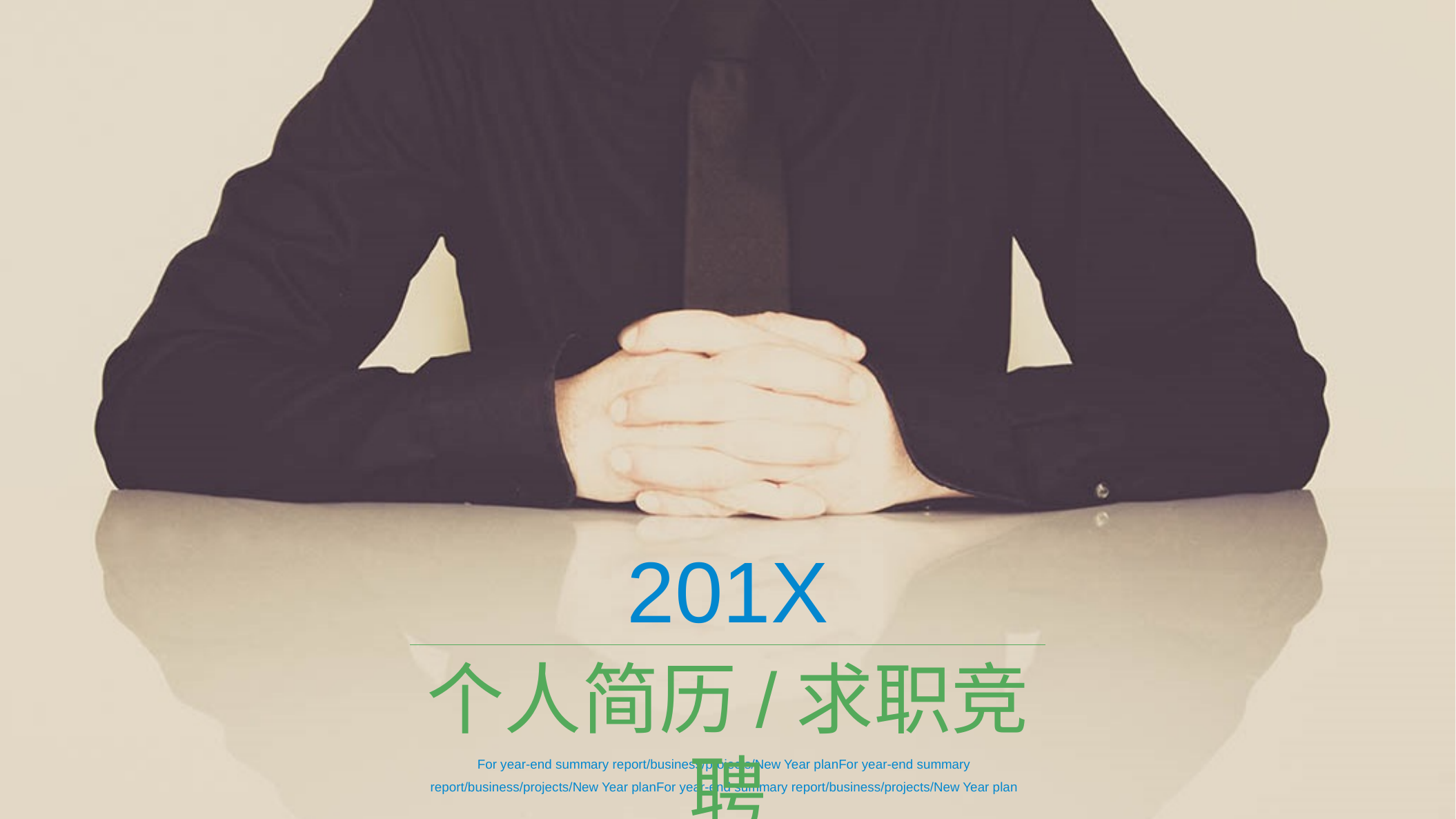

201X
个人简历/求职竞聘
For year-end summary report/business/projects/New Year planFor year-end summary report/business/projects/New Year planFor year-end summary report/business/projects/New Year plan